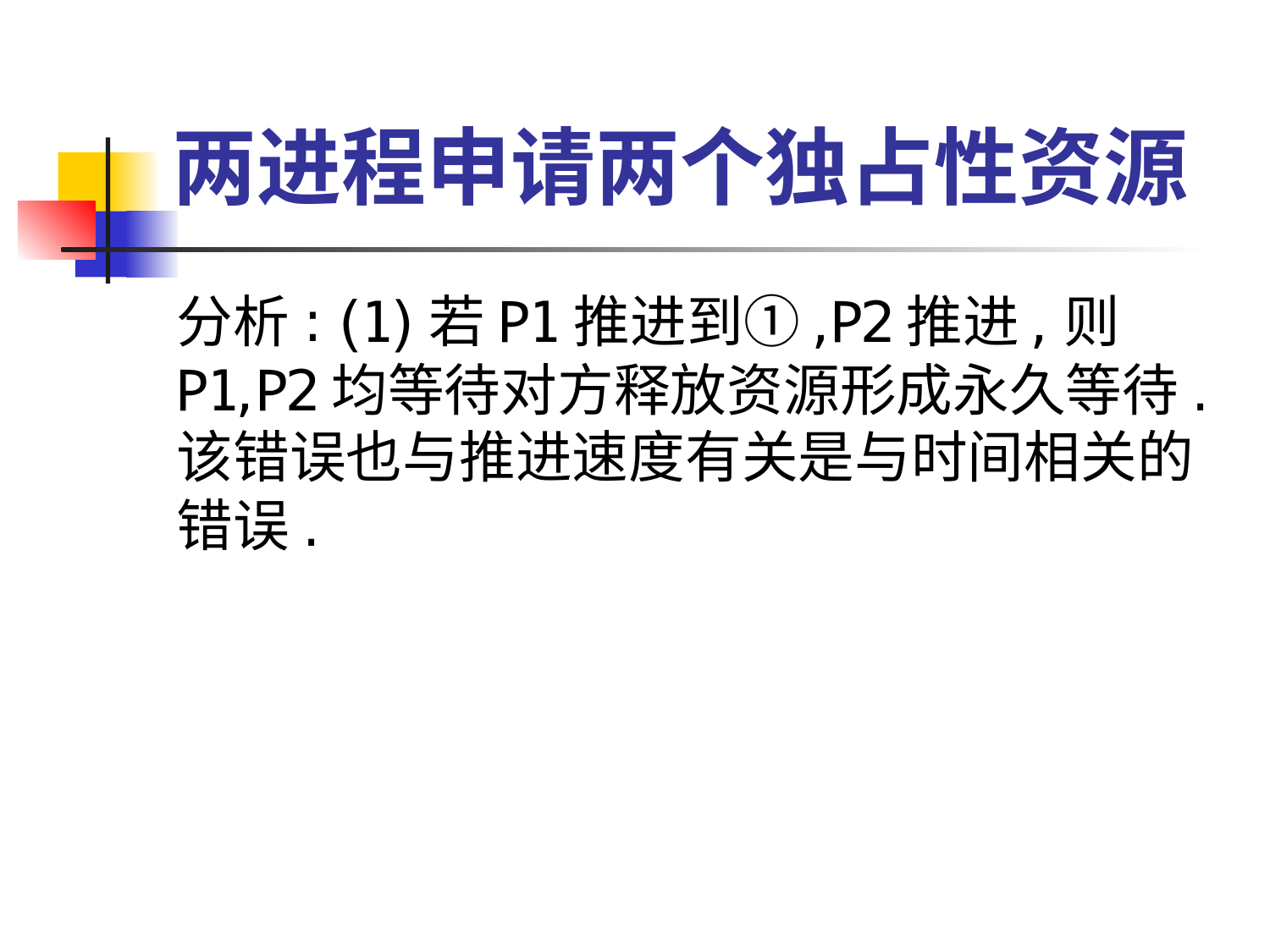

两进程申请两个独占性资源
分析: (1)若P1推进到①,P2推进,则P1,P2均等待对方释放资源形成永久等待.该错误也与推进速度有关是与时间相关的错误.